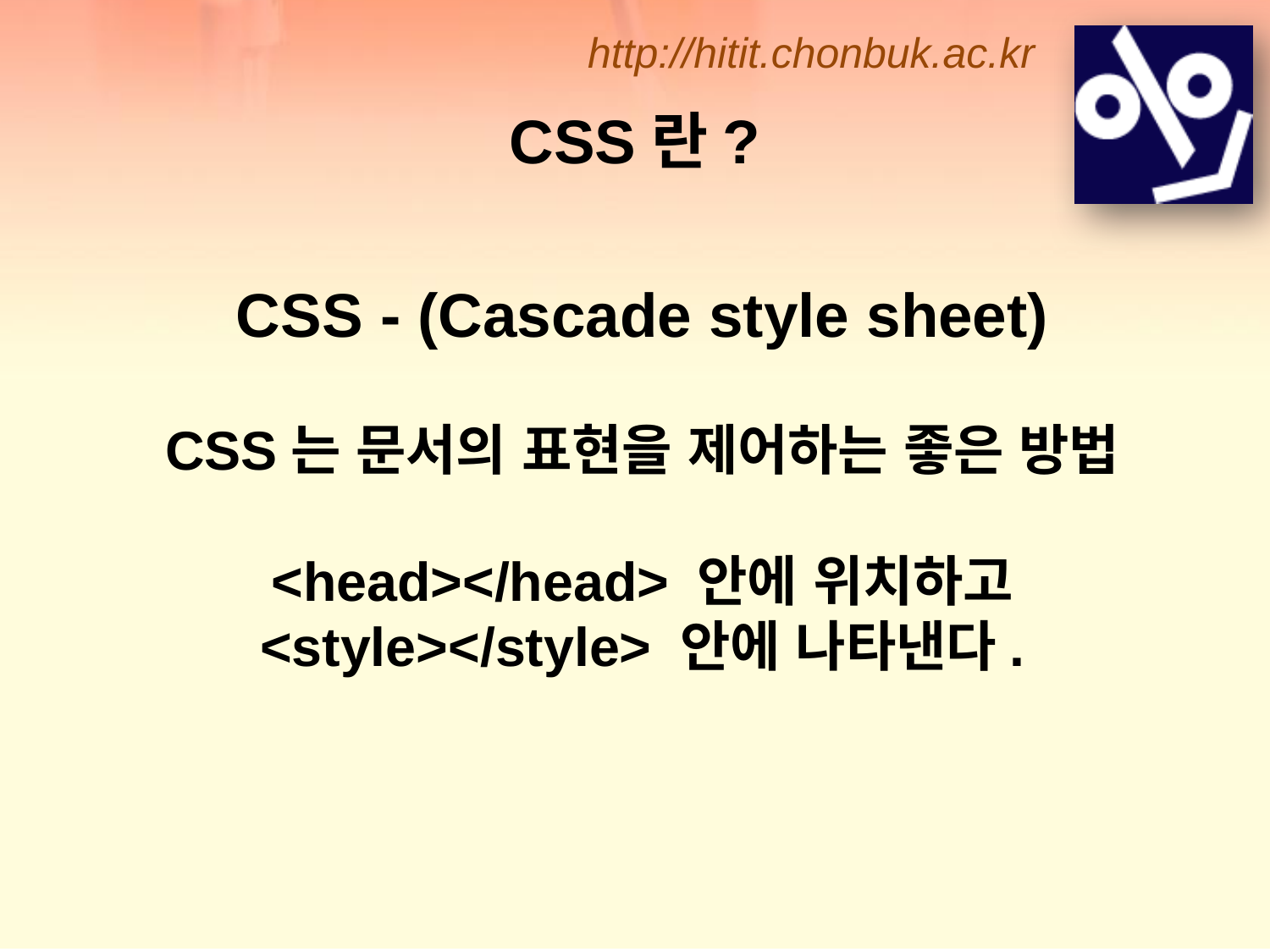

CSS란?
CSS - (Cascade style sheet)

CSS는 문서의 표현을 제어하는 좋은 방법

<head></head> 안에 위치하고
<style></style> 안에 나타낸다.